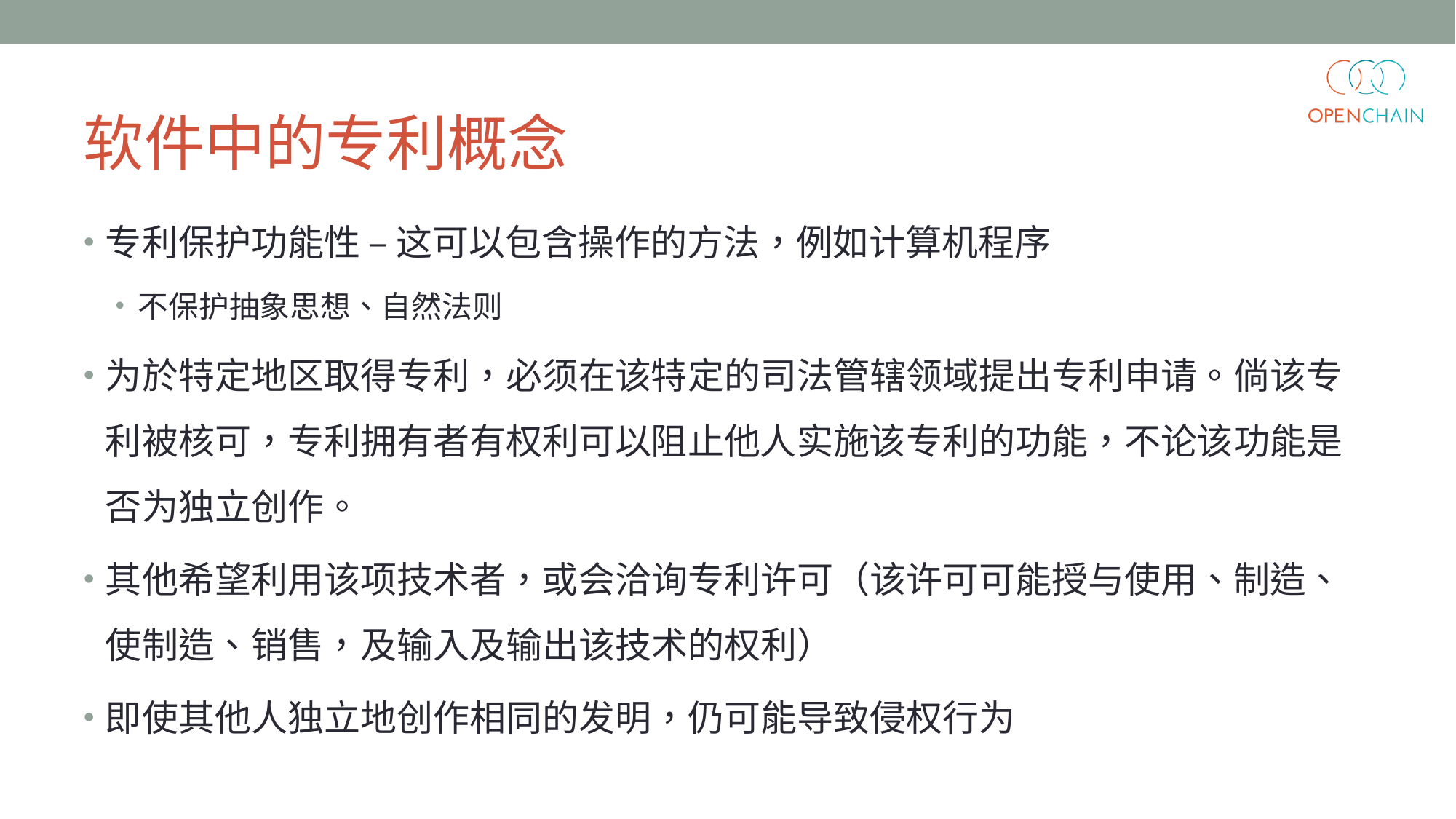

# 软件中的专利概念
专利保护功能性 – 这可以包含操作的方法，例如计算机程序
不保护抽象思想、自然法则
为於特定地区取得专利，必须在该特定的司法管辖领域提出专利申请。倘该专利被核可，专利拥有者有权利可以阻止他人实施该专利的功能，不论该功能是否为独立创作。
其他希望利用该项技术者，或会洽询专利许可（该许可可能授与使用、制造、使制造、销售，及输入及输出该技术的权利）
即使其他人独立地创作相同的发明，仍可能导致侵权行为